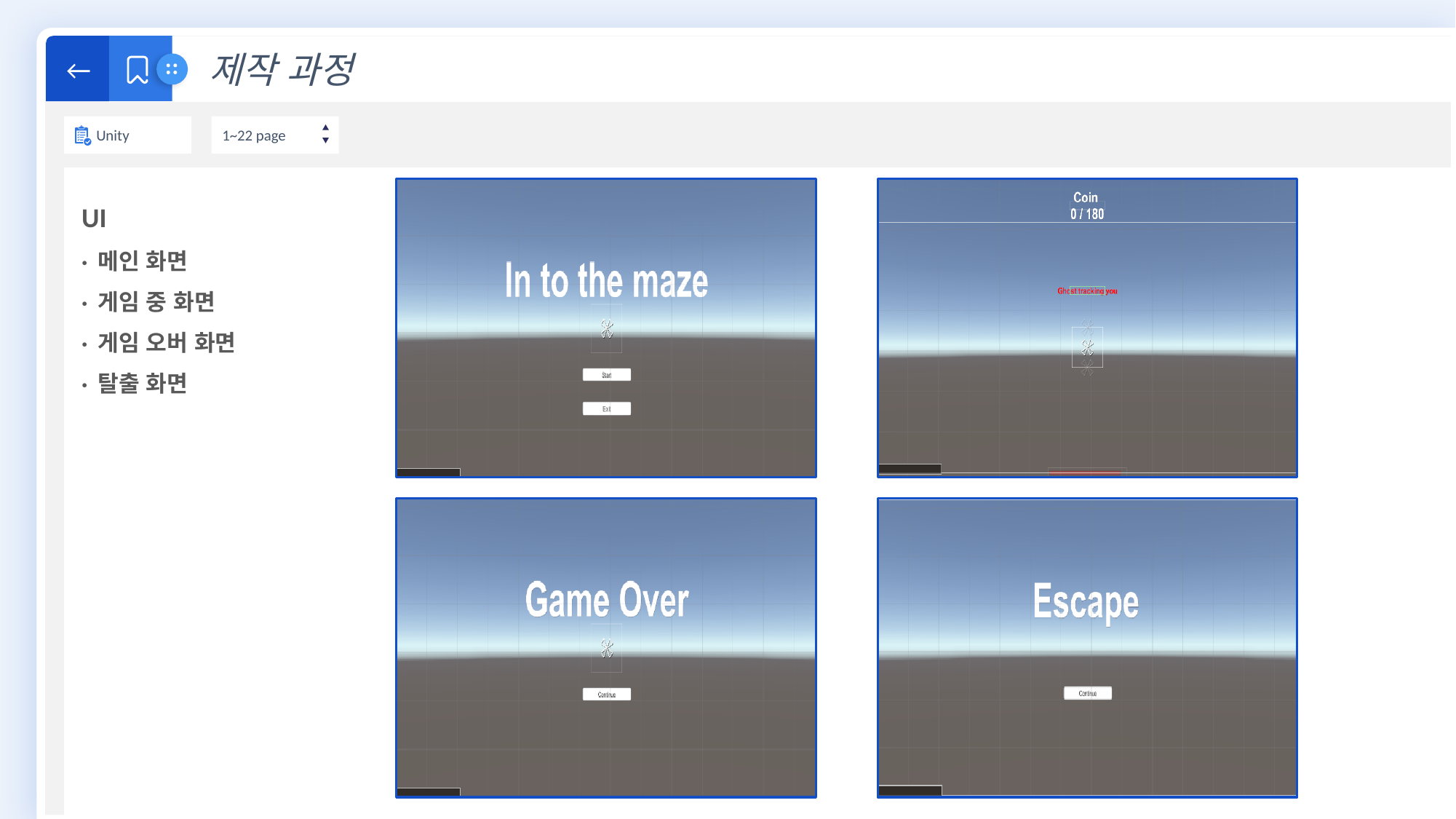

←

제작 과정
Unity
1~22 page

UI
· 메인 화면
· 게임 중 화면
· 게임 오버 화면
· 탈출 화면